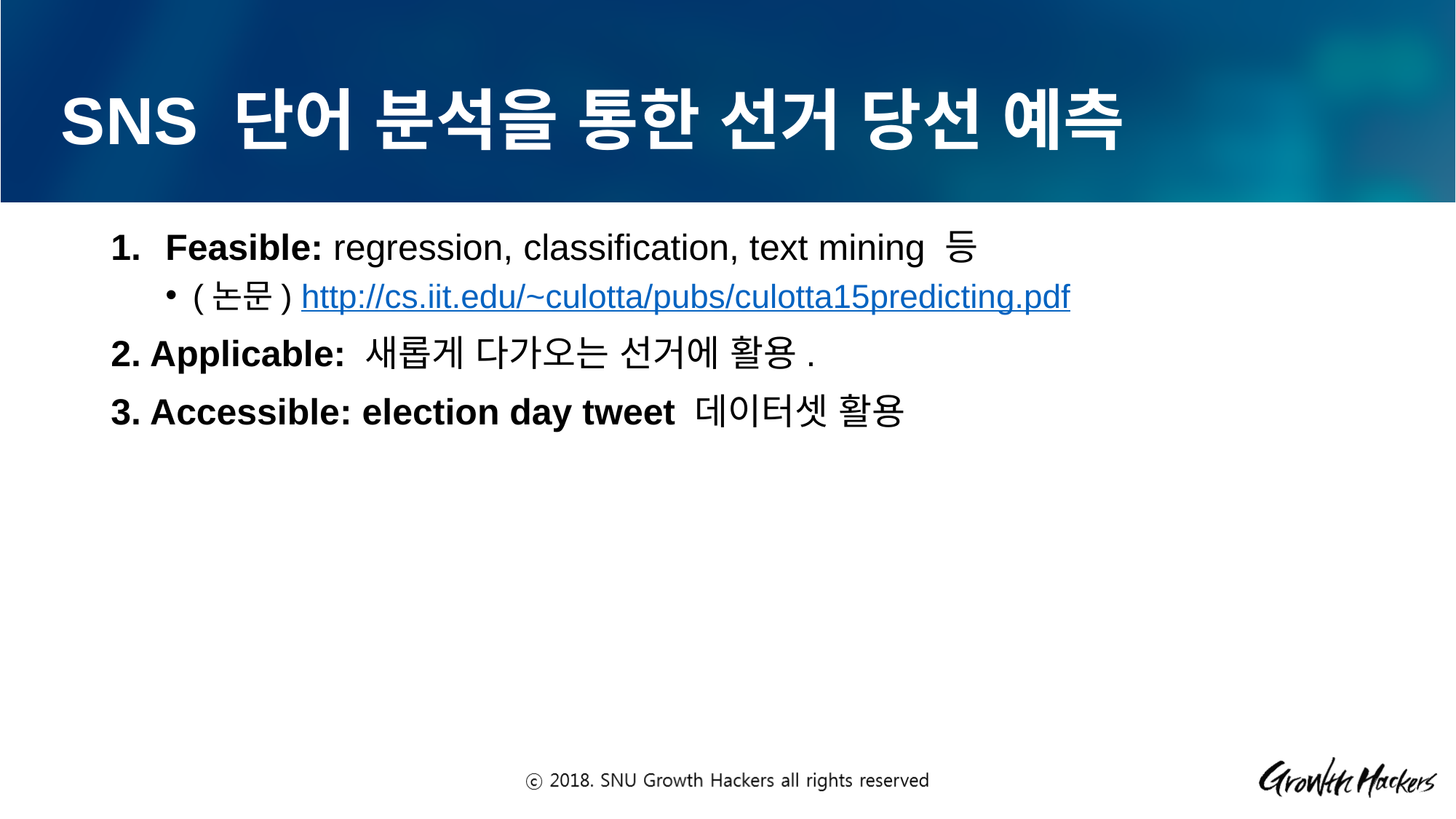

# SNS 단어 분석을 통한 선거 당선 예측
Feasible: regression, classification, text mining 등
(논문) http://cs.iit.edu/~culotta/pubs/culotta15predicting.pdf
2. Applicable: 새롭게 다가오는 선거에 활용.
3. Accessible: election day tweet 데이터셋 활용